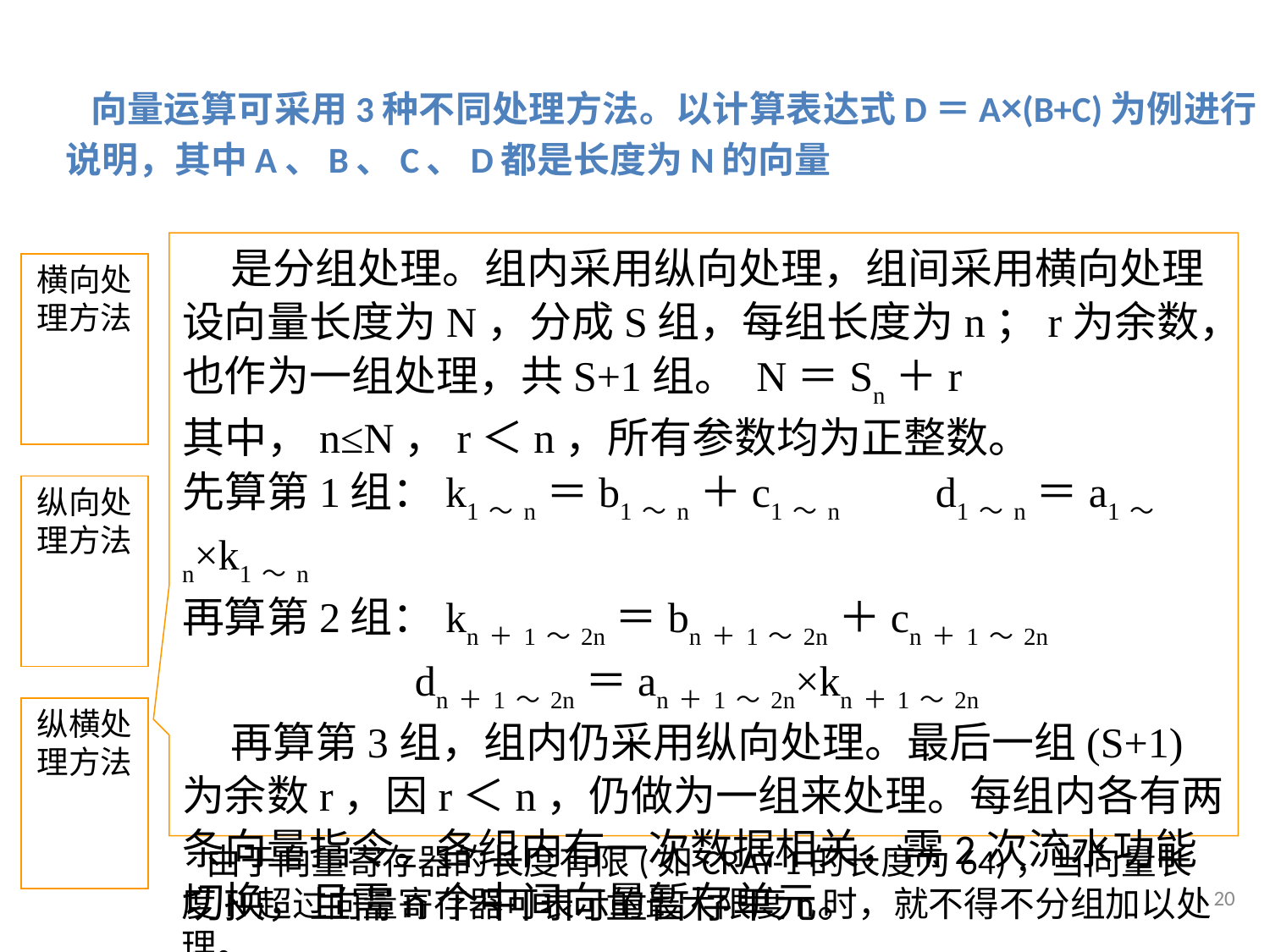

向量运算可采用3种不同处理方法。以计算表达式D＝A×(B+C)为例进行说明，其中A、B、C、D都是长度为N的向量
    是分组处理。组内采用纵向处理，组间采用横向处理
设向量长度为N，分成S组，每组长度为n；r为余数，也作为一组处理，共S+1组。 N＝Sn＋r
其中，n≤N，r＜n，所有参数均为正整数。
先算第1组：k1～n＝b1～n＋c1～n         d1～n＝a1～n×k1～n
再算第2组：kn＋1～2n＝bn＋1～2n＋cn＋1～2n
                      dn＋1～2n＝an＋1～2n×kn＋1～2n
    再算第3组，组内仍采用纵向处理。最后一组(S+1)为余数r，因r＜n，仍做为一组来处理。每组内各有两条向量指令。各组内有一次数据相关，需2次流水功能切换，且需n个中间向量暂存单元。
横向处理方法
纵向处理方法
纵横处理方法
  由于向量寄存器的长度有限(如CRAY-1的长度为64)，当向量长度N超过向量寄存器可表示的最大限度n时，就不得不分组加以处理。
20